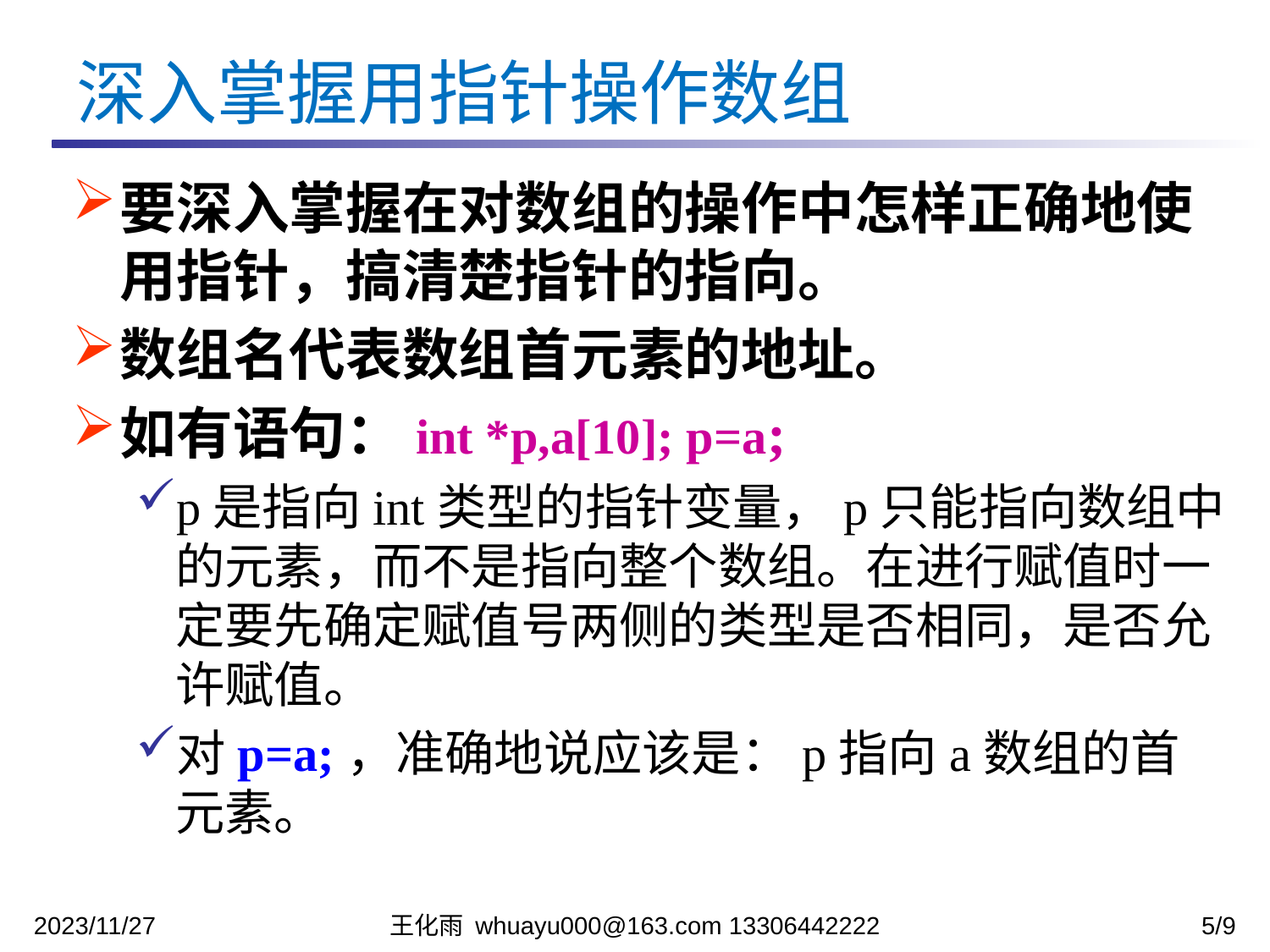

深入掌握用指针操作数组
要深入掌握在对数组的操作中怎样正确地使用指针，搞清楚指针的指向。
数组名代表数组首元素的地址。
如有语句：int *p,a[10]; p=a;
p是指向int类型的指针变量，p只能指向数组中的元素，而不是指向整个数组。在进行赋值时一定要先确定赋值号两侧的类型是否相同，是否允许赋值。
对p=a;，准确地说应该是：p指向a数组的首元素。
2023/11/27
王化雨 whuayu000@163.com 13306442222
5/9